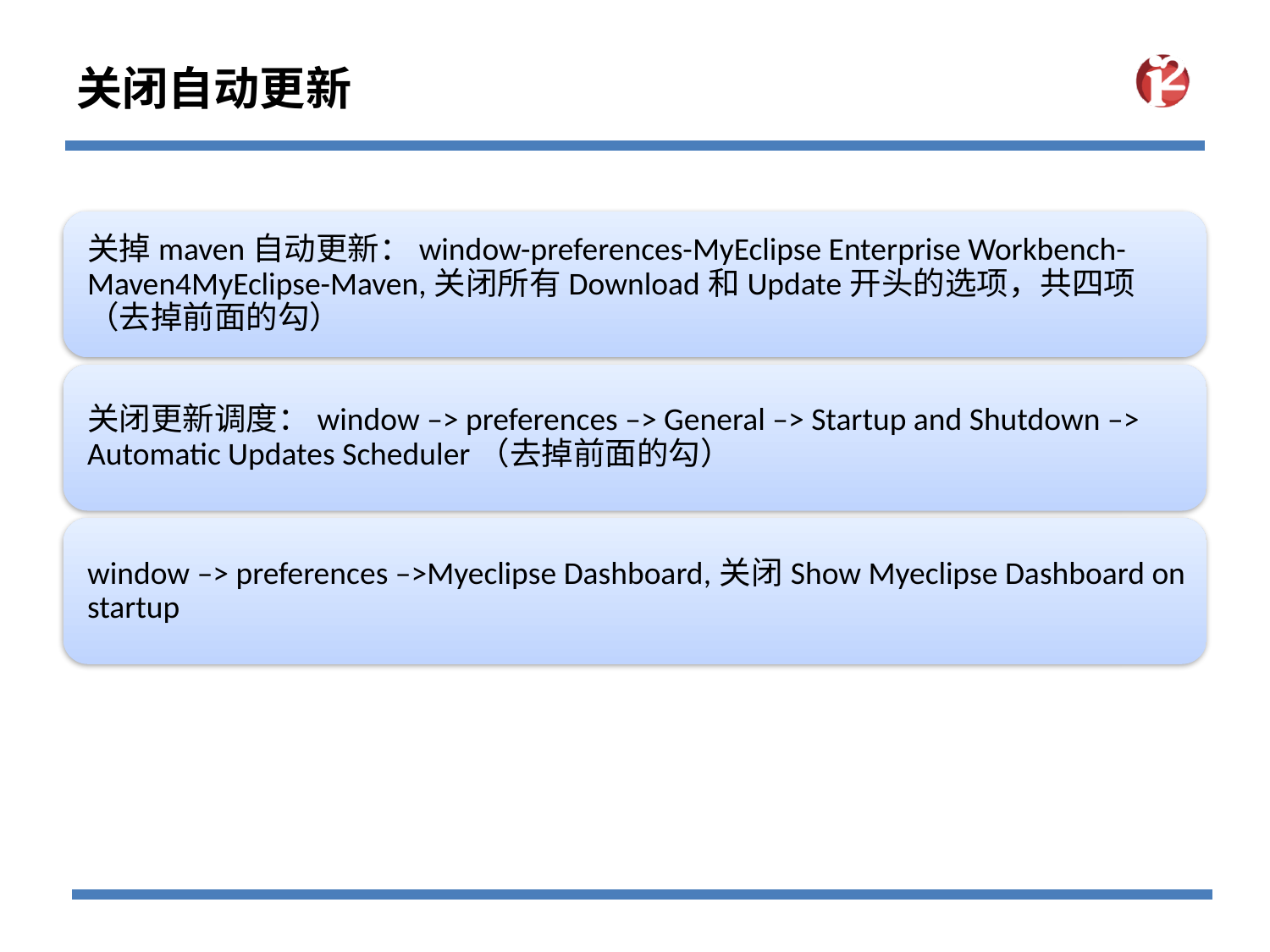

# 关闭自动更新
关掉maven自动更新：window-preferences-MyEclipse Enterprise Workbench-Maven4MyEclipse-Maven,关闭所有Download和Update开头的选项，共四项（去掉前面的勾）
关闭更新调度：window –> preferences –> General –> Startup and Shutdown –> Automatic Updates Scheduler（去掉前面的勾）
window –> preferences –>Myeclipse Dashboard,关闭Show Myeclipse Dashboard on startup